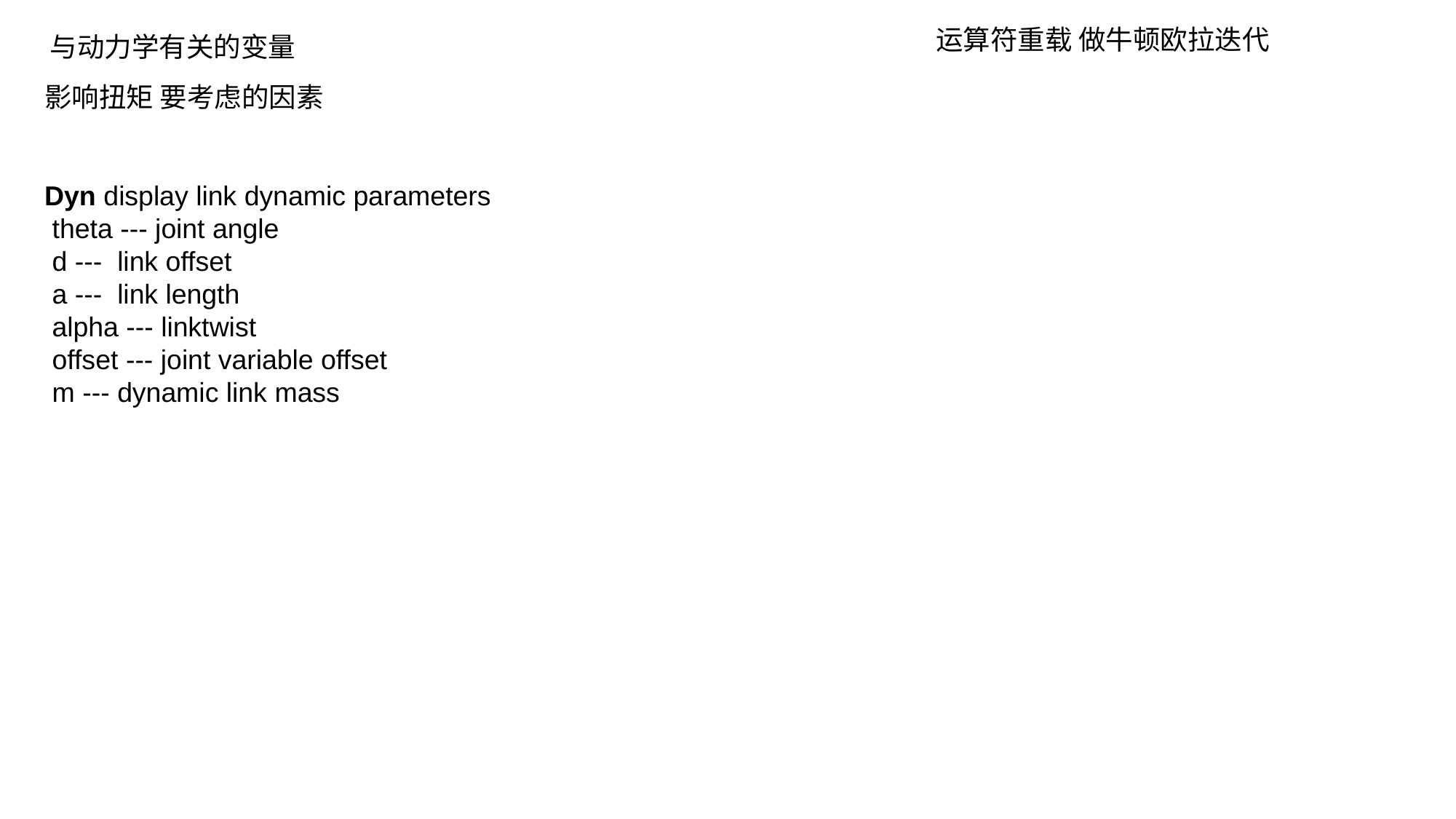

运算符重载 做牛顿欧拉迭代
与动力学有关的变量
影响扭矩 要考虑的因素

Dyn display link dynamic parameters
 theta --- joint angle
 d ---  link offset
 a ---  link length
 alpha --- linktwist
 offset --- joint variable offset
 m --- dynamic link mass